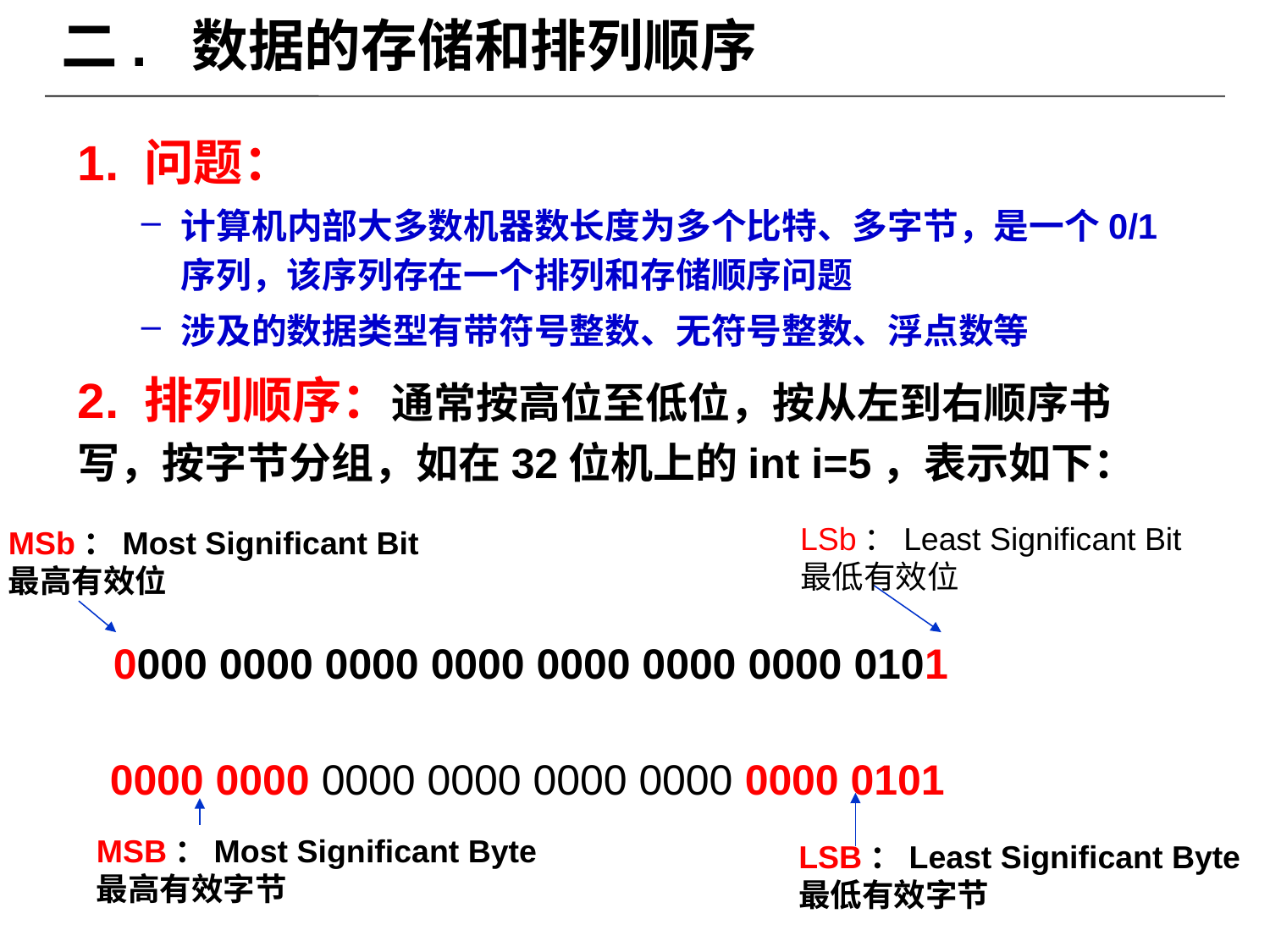

# 二.  数据的存储和排列顺序
1. 问题：
计算机内部大多数机器数长度为多个比特、多字节，是一个0/1序列，该序列存在一个排列和存储顺序问题
涉及的数据类型有带符号整数、无符号整数、浮点数等
2. 排列顺序：通常按高位至低位，按从左到右顺序书写，按字节分组，如在32位机上的int i=5，表示如下：

   0000 0000 0000 0000 0000 0000 0000 0101

LSb：Least Significant Bit
最低有效位
MSb：Most Significant Bit
最高有效位
0000 0000 0000 0000 0000 0000 0000 0101
MSB：Most Significant Byte
最高有效字节
LSB：Least Significant Byte
最低有效字节